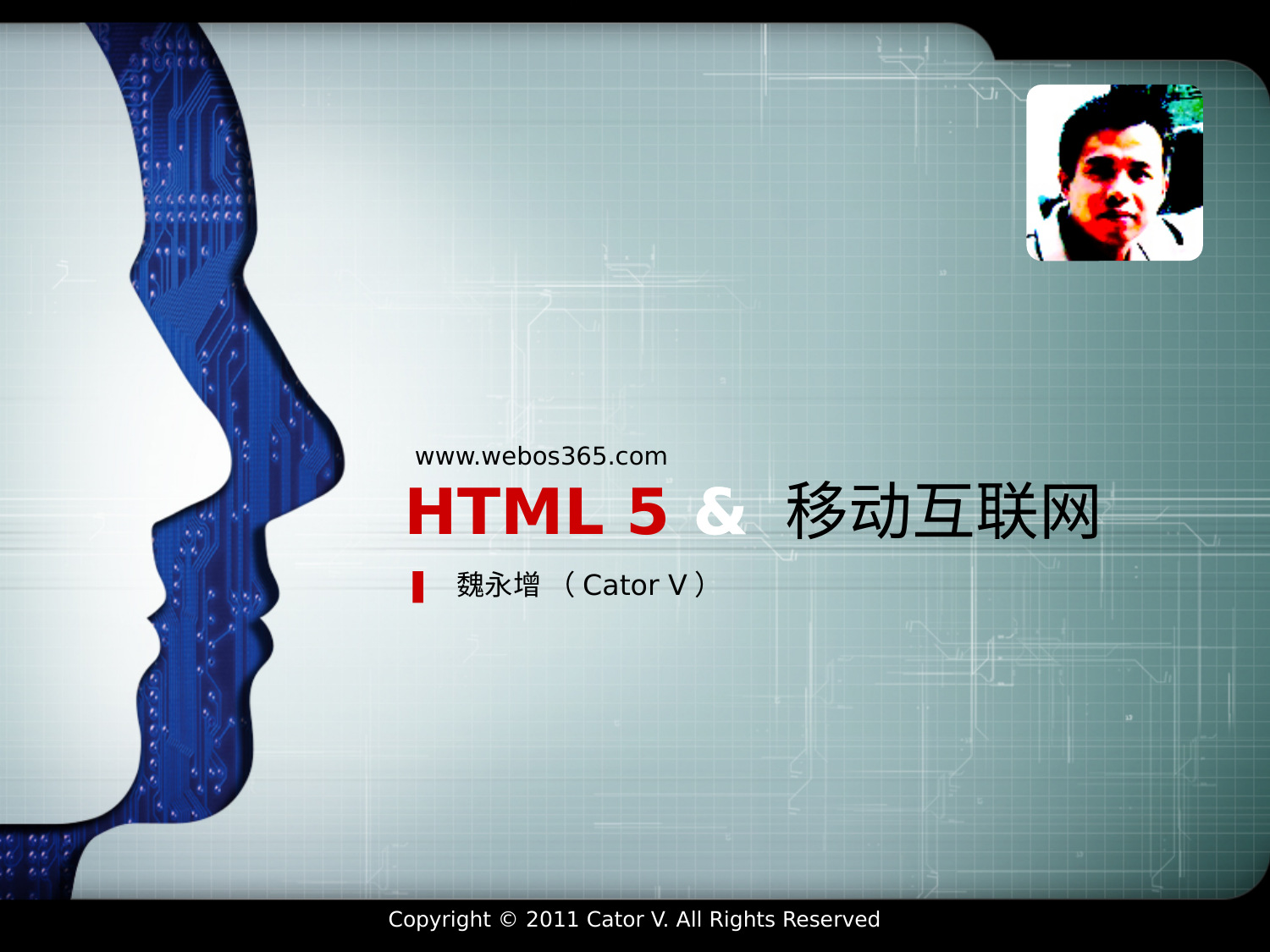

www.webos365.com
# HTML 5 & 移动互联网
魏永增 （Cator V）

Copyright © 2011 Cator V. All Rights Reserved